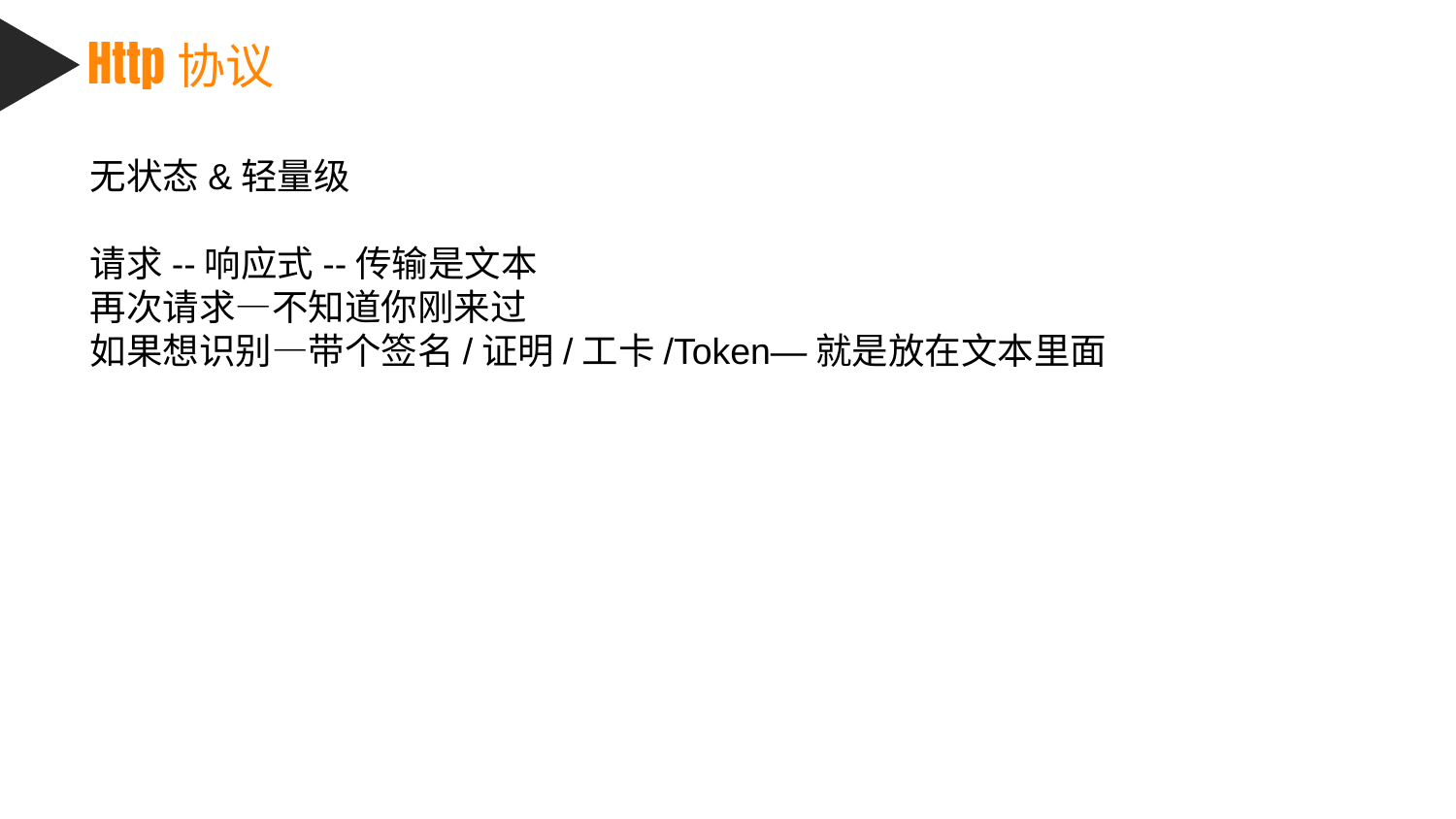

Http协议
无状态&轻量级

请求--响应式--传输是文本
再次请求—不知道你刚来过
如果想识别—带个签名/证明/工卡/Token—就是放在文本里面